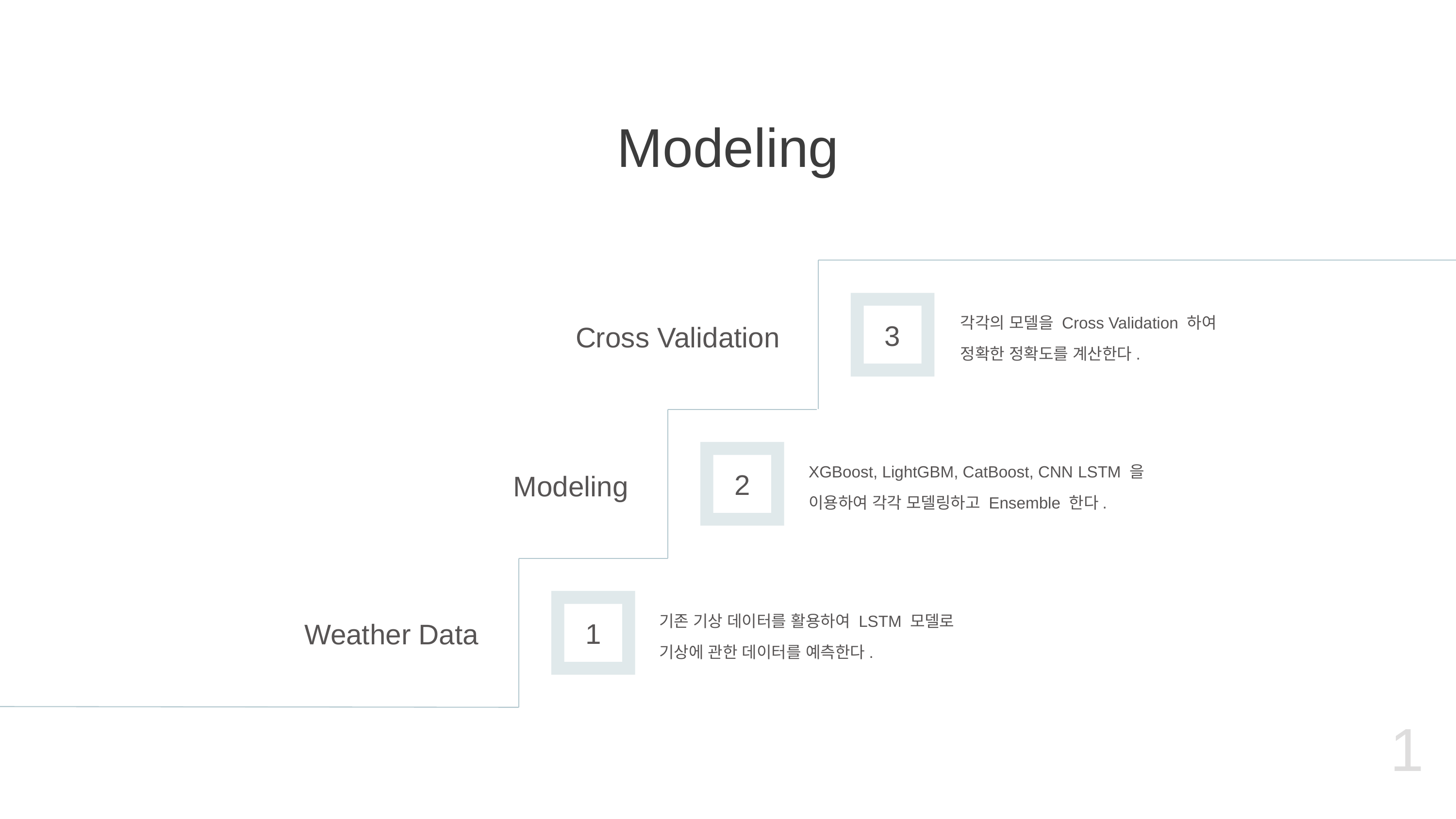

# Modeling

각각의 모델을 Cross Validation 하여
정확한 정확도를 계산한다.
3
Cross Validation
XGBoost, LightGBM, CatBoost, CNN LSTM 을 이용하여 각각 모델링하고 Ensemble 한다.
2
Modeling
기존 기상 데이터를 활용하여 LSTM 모델로
기상에 관한 데이터를 예측한다.
1
Weather Data
1